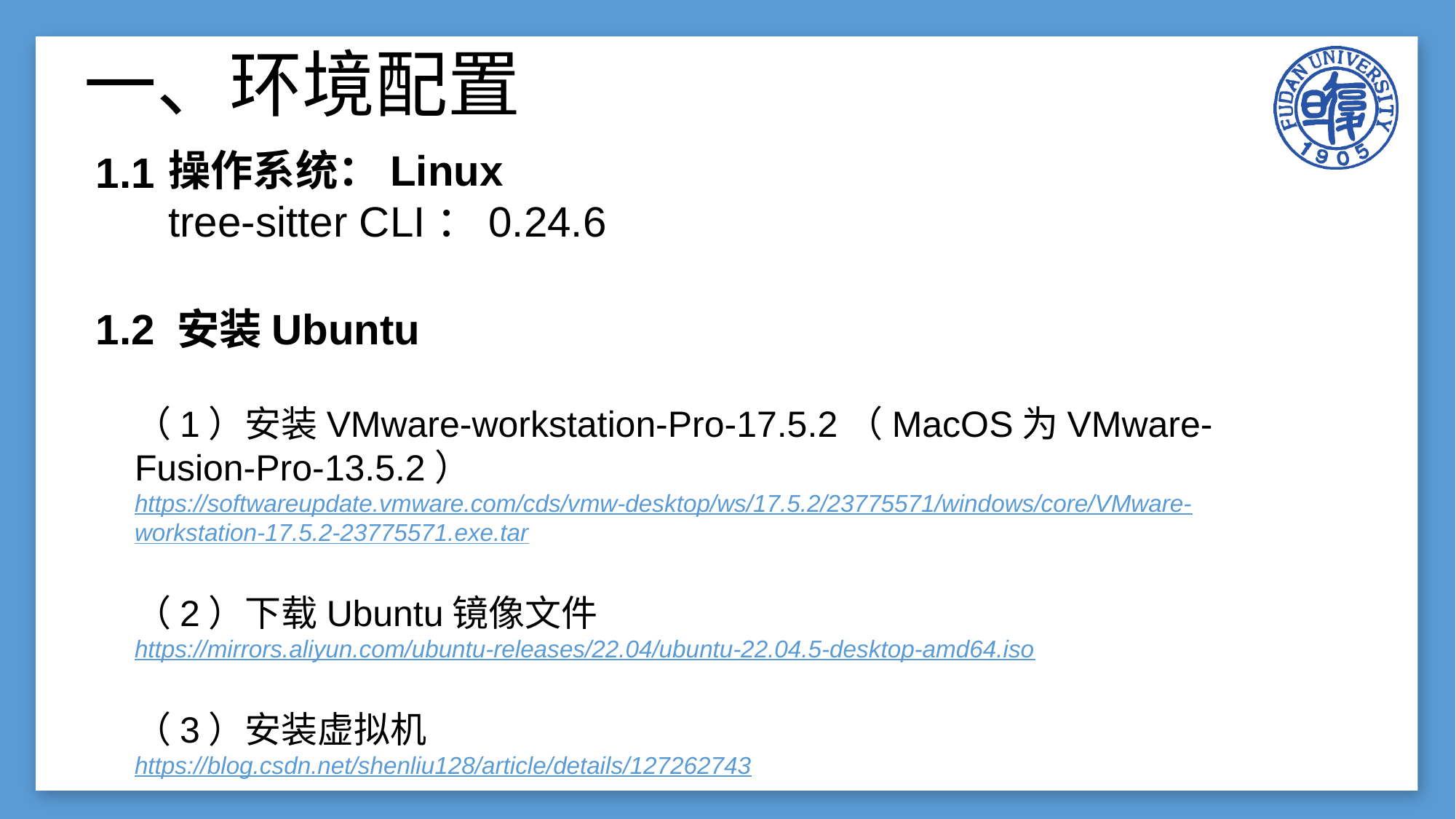

# 一、环境配置
 1.1
操作系统：Linux
tree-sitter CLI：0.24.6

 1.2 安装Ubuntu
（1）安装VMware-workstation-Pro-17.5.2（MacOS为VMware-Fusion-Pro-13.5.2）
https://softwareupdate.vmware.com/cds/vmw-desktop/ws/17.5.2/23775571/windows/core/VMware-workstation-17.5.2-23775571.exe.tar

（2）下载Ubuntu镜像文件
https://mirrors.aliyun.com/ubuntu-releases/22.04/ubuntu-22.04.5-desktop-amd64.iso

（3）安装虚拟机
https://blog.csdn.net/shenliu128/article/details/127262743
3